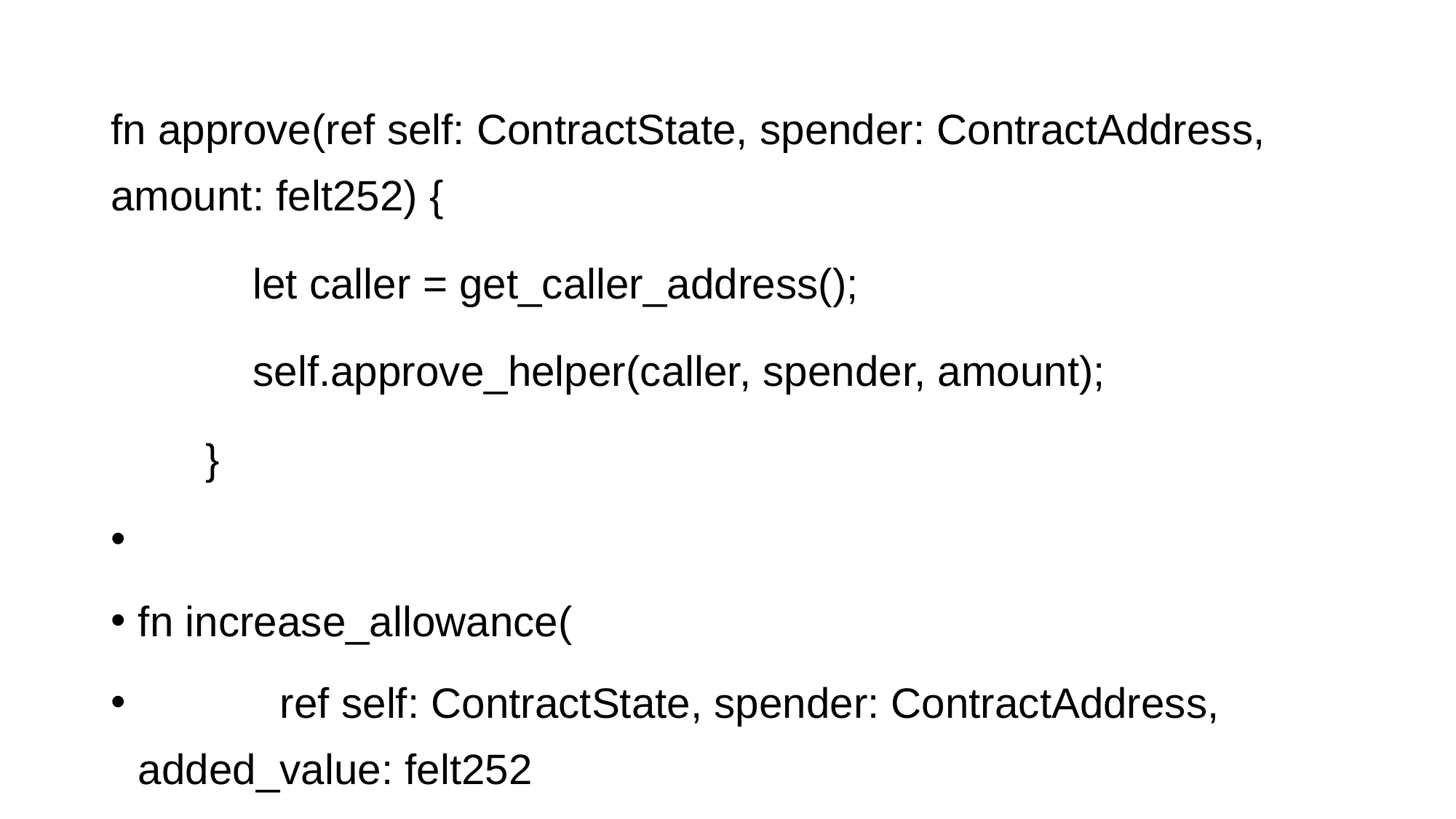

fn approve(ref self: ContractState, spender: ContractAddress, amount: felt252) {
            let caller = get_caller_address();
            self.approve_helper(caller, spender, amount);
        }

fn increase_allowance(
            ref self: ContractState, spender: ContractAddress, added_value: felt252
        ) {
            let caller = get_caller_address();
            self
                .approve_helper(
                    caller, spender, self.allowances.read((caller, spender)) + added_value
                );
        }
如上，为授权的实现，使用approve_helper 中间类进行了协作